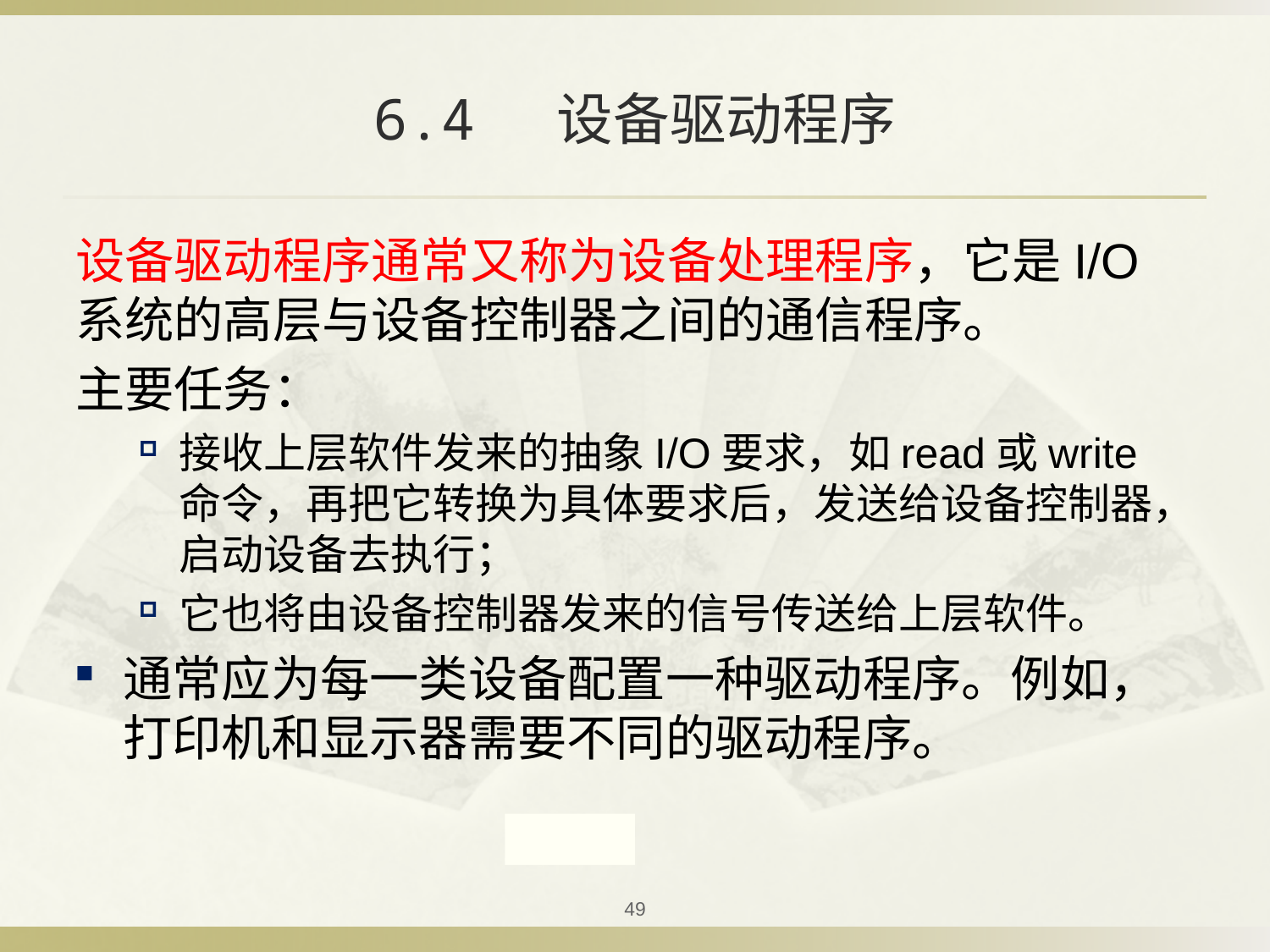

# 6.4  设备驱动程序
设备驱动程序通常又称为设备处理程序，它是I/O系统的高层与设备控制器之间的通信程序。
主要任务：
接收上层软件发来的抽象I/O要求，如read或write命令，再把它转换为具体要求后，发送给设备控制器，启动设备去执行；
它也将由设备控制器发来的信号传送给上层软件。
通常应为每一类设备配置一种驱动程序。例如，打印机和显示器需要不同的驱动程序。

49